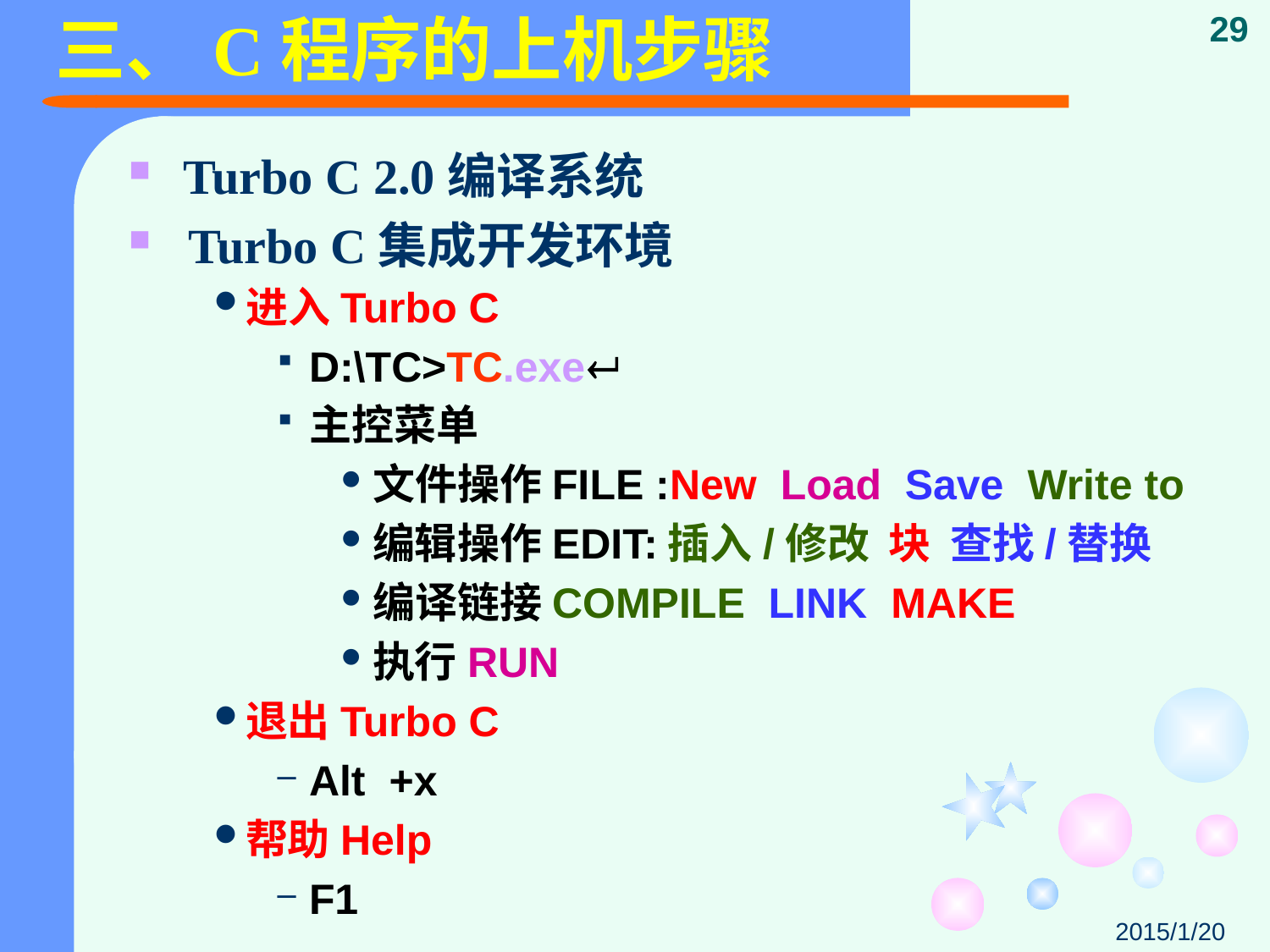

# 三、C程序的上机步骤
29
  Turbo C 2.0编译系统
 Turbo C集成开发环境
进入Turbo C
D:\TC>TC.exe↵
主控菜单
文件操作FILE :New  Load  Save  Write to
编辑操作EDIT:插入/修改  块  查找/替换
编译链接COMPILE  LINK  MAKE
执行RUN
退出Turbo C
Alt  +x
帮助Help
F1
2015/1/20